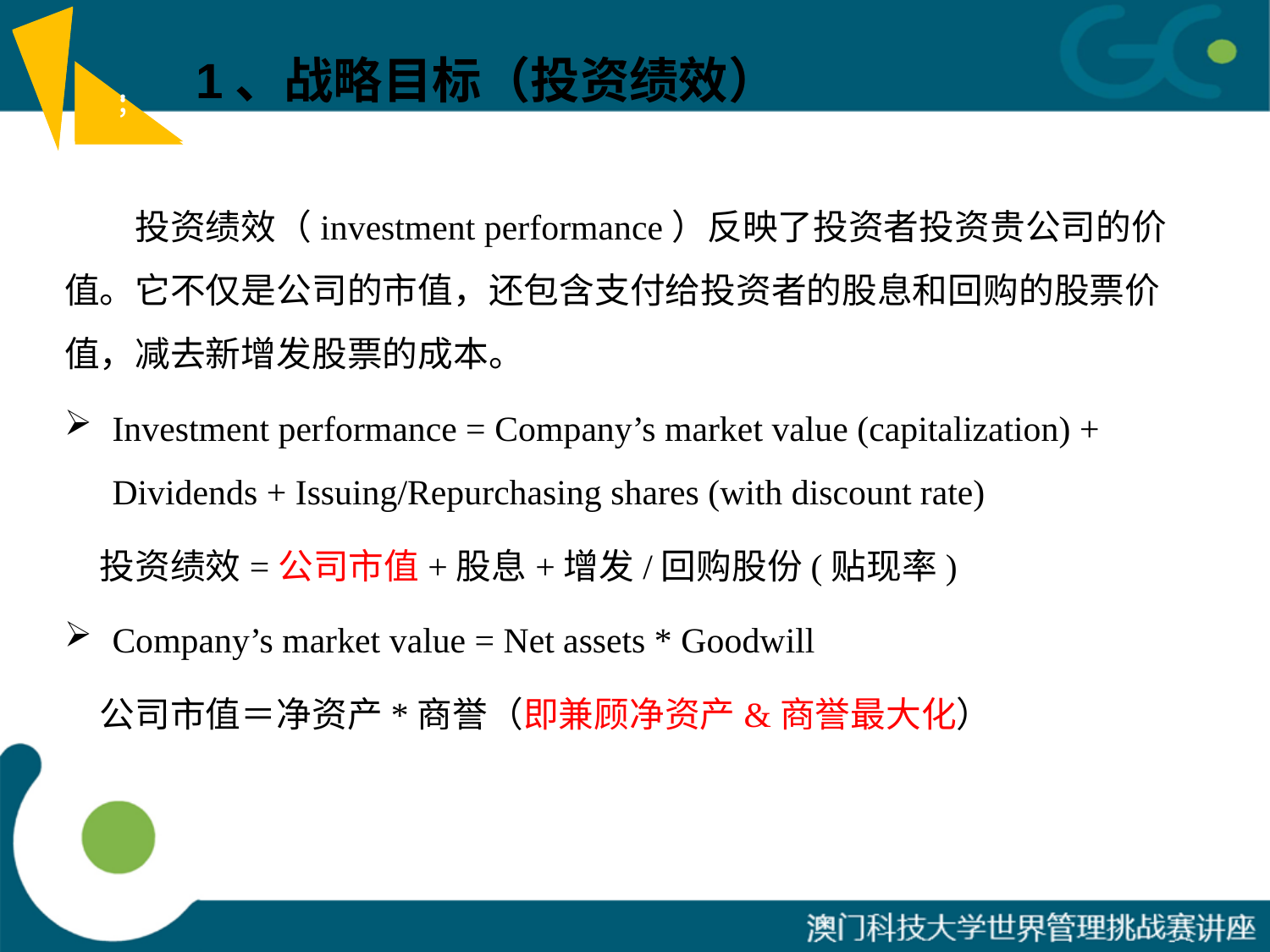

1、战略目标（投资绩效）

；
；
　　投资绩效（investment performance）反映了投资者投资贵公司的价值。它不仅是公司的市值，还包含支付给投资者的股息和回购的股票价值，减去新增发股票的成本。
Investment performance = Company’s market value (capitalization) + Dividends + Issuing/Repurchasing shares (with discount rate)
　投资绩效=公司市值+股息+增发/回购股份(贴现率)
Company’s market value = Net assets * Goodwill
　公司市值＝净资产*商誉（即兼顾净资产&商誉最大化）